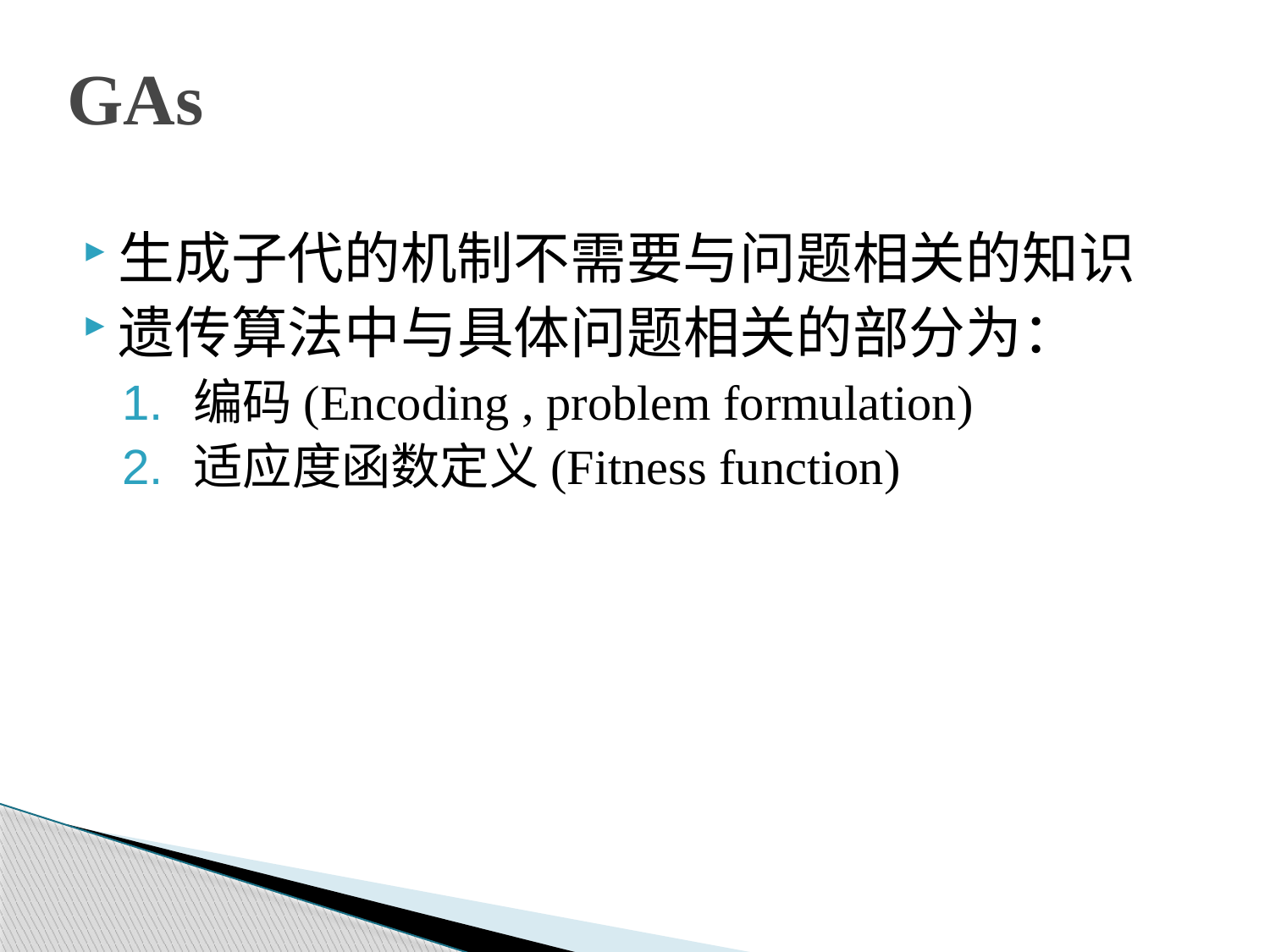

GAs
# 生成子代的机制不需要与问题相关的知识
遗传算法中与具体问题相关的部分为：
编码(Encoding , problem formulation)
适应度函数定义(Fitness function)